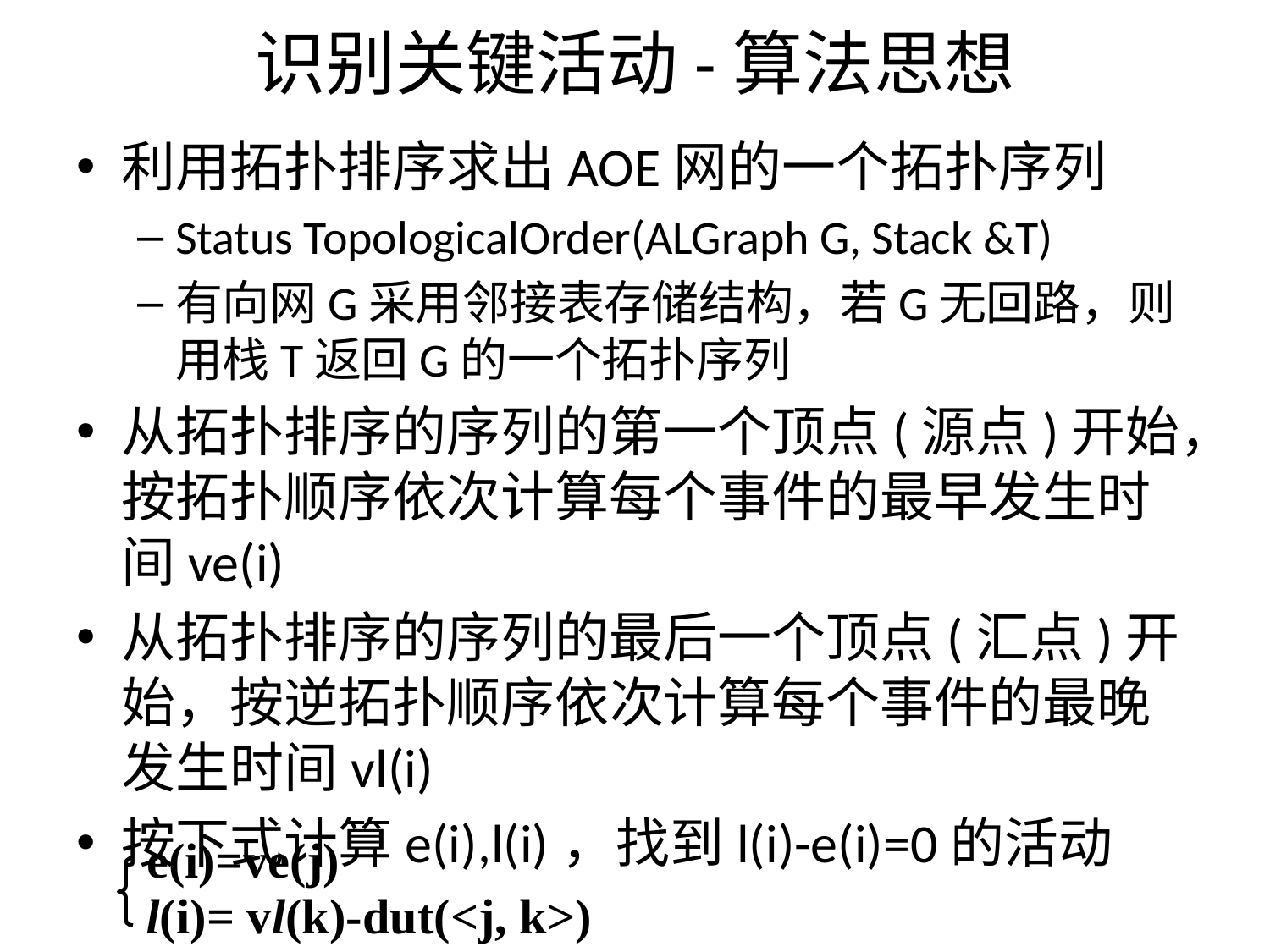

# 识别关键活动-算法思想
利用拓扑排序求出AOE网的一个拓扑序列
Status TopologicalOrder(ALGraph G, Stack &T)
有向网G采用邻接表存储结构，若G无回路，则用栈T返回G的一个拓扑序列
从拓扑排序的序列的第一个顶点(源点)开始，按拓扑顺序依次计算每个事件的最早发生时间ve(i)
从拓扑排序的序列的最后一个顶点(汇点)开始，按逆拓扑顺序依次计算每个事件的最晚发生时间vl(i)
按下式计算e(i),l(i)，找到l(i)-e(i)=0的活动
e(i)=ve(j)

l(i)= vl(k)-dut(<j, k>)